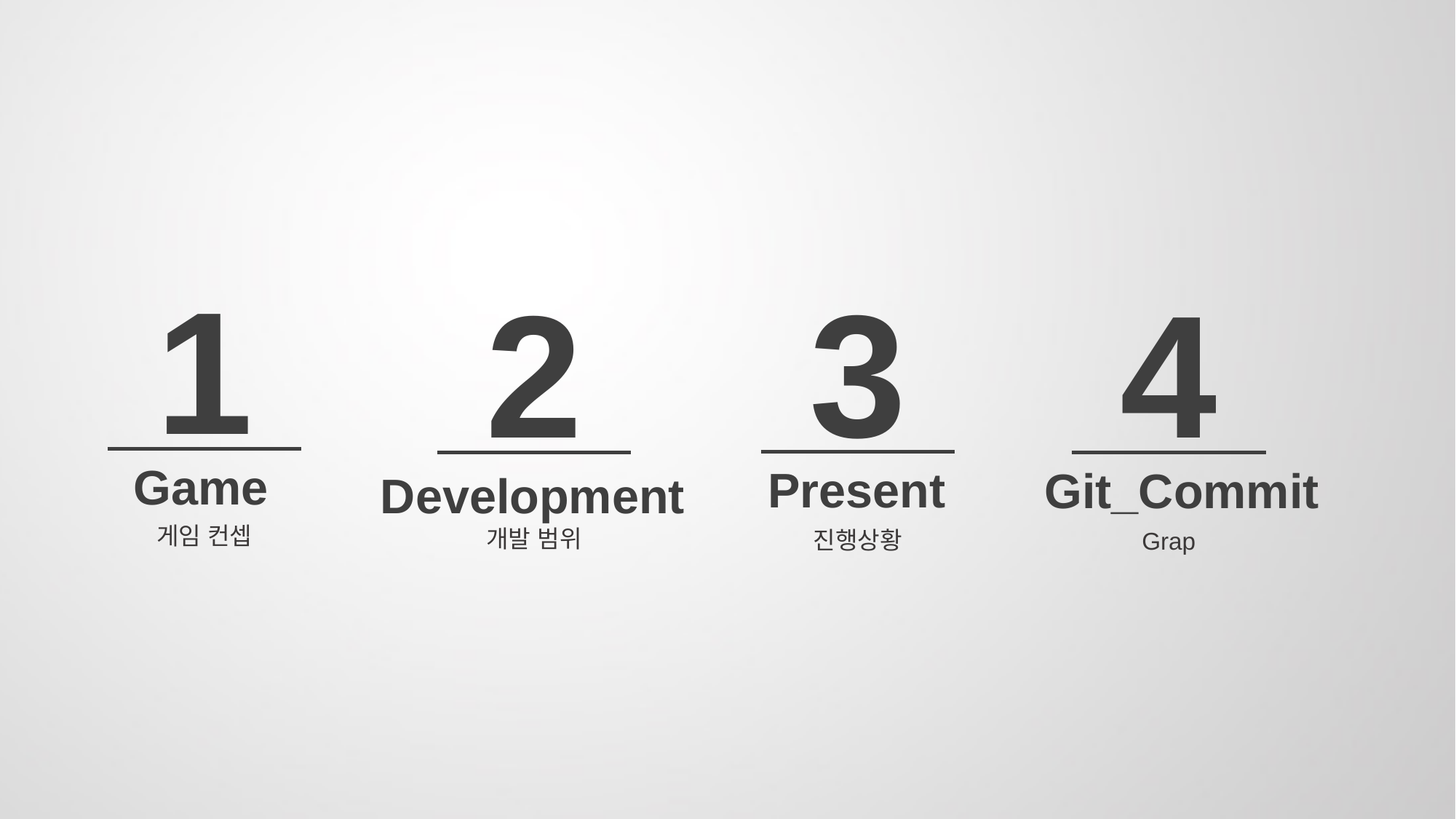

1
Game
게임 컨셉
3
Present
진행상황
2
Development
개발 범위
4
Git_Commit
Grap